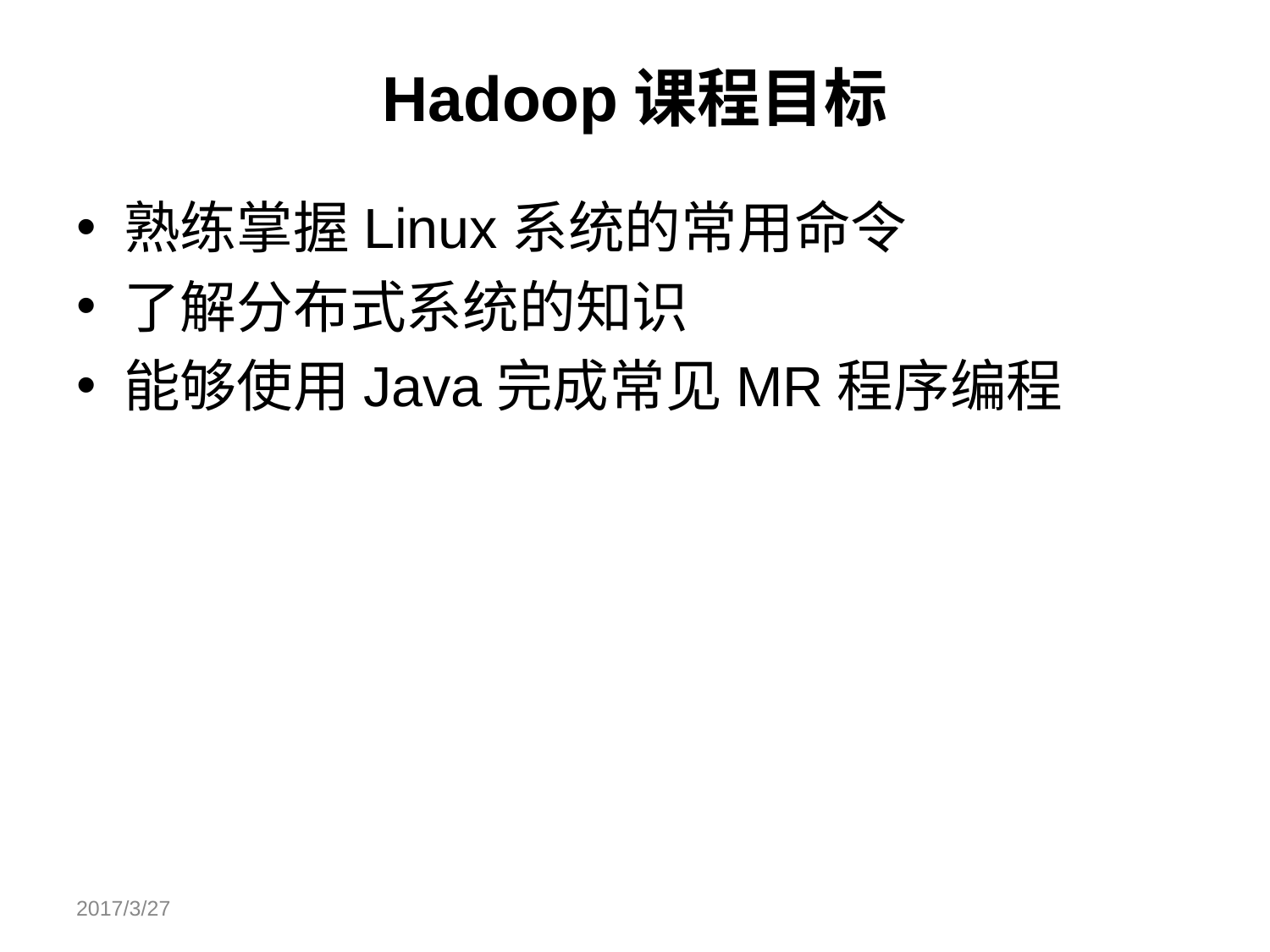

# Hadoop课程目标
熟练掌握Linux系统的常用命令
了解分布式系统的知识
能够使用Java完成常见MR程序编程
2017/3/27